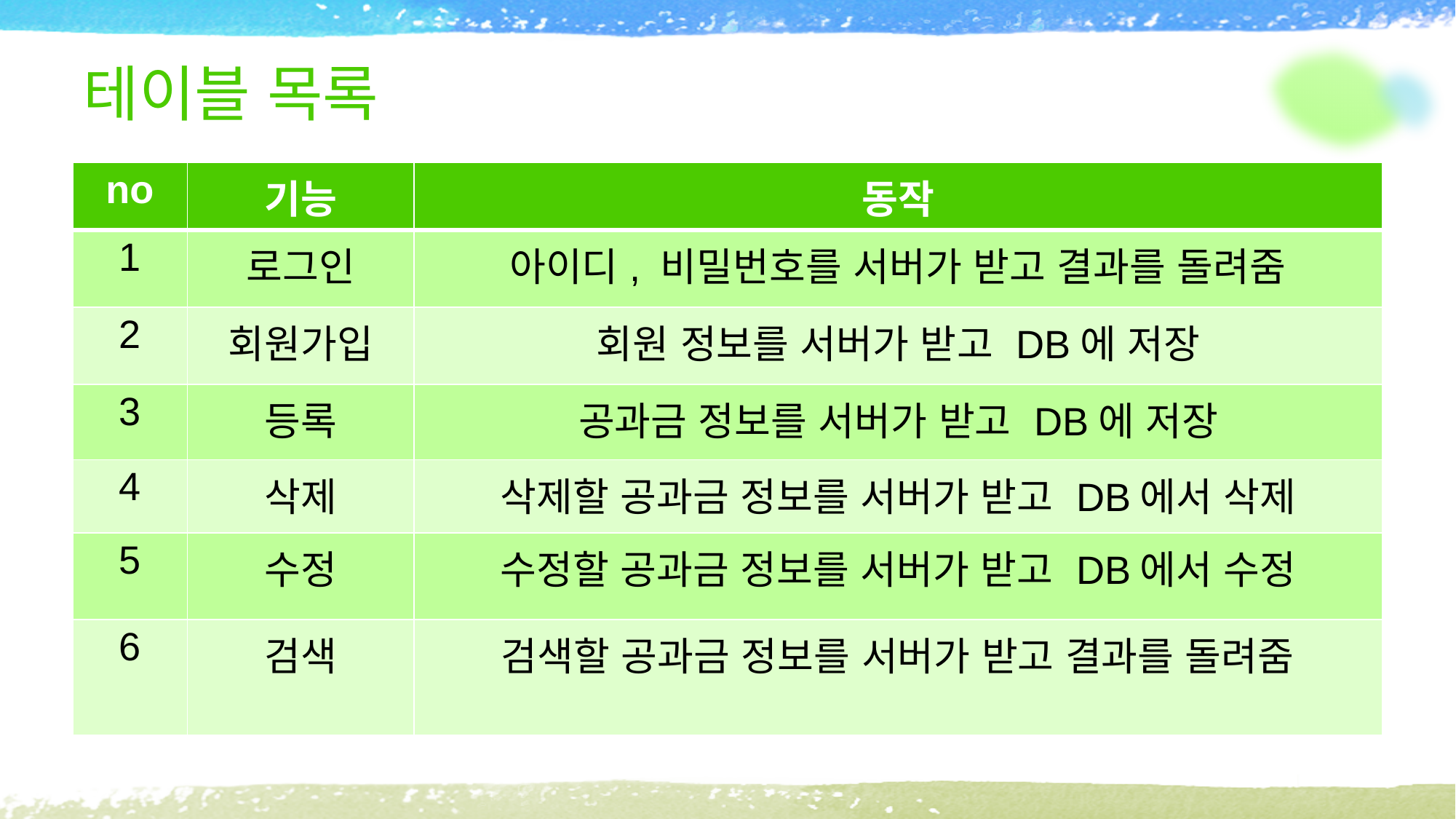

# 테이블 목록

| no | 기능 | 동작 |
| --- | --- | --- |
| 1 | 로그인 | 아이디, 비밀번호를 서버가 받고 결과를 돌려줌 |
| 2 | 회원가입 | 회원 정보를 서버가 받고 DB에 저장 |
| 3 | 등록 | 공과금 정보를 서버가 받고 DB에 저장 |
| 4 | 삭제 | 삭제할 공과금 정보를 서버가 받고 DB에서 삭제 |
| 5 | 수정 | 수정할 공과금 정보를 서버가 받고 DB에서 수정 |
| 6 | 검색 | 검색할 공과금 정보를 서버가 받고 결과를 돌려줌 |